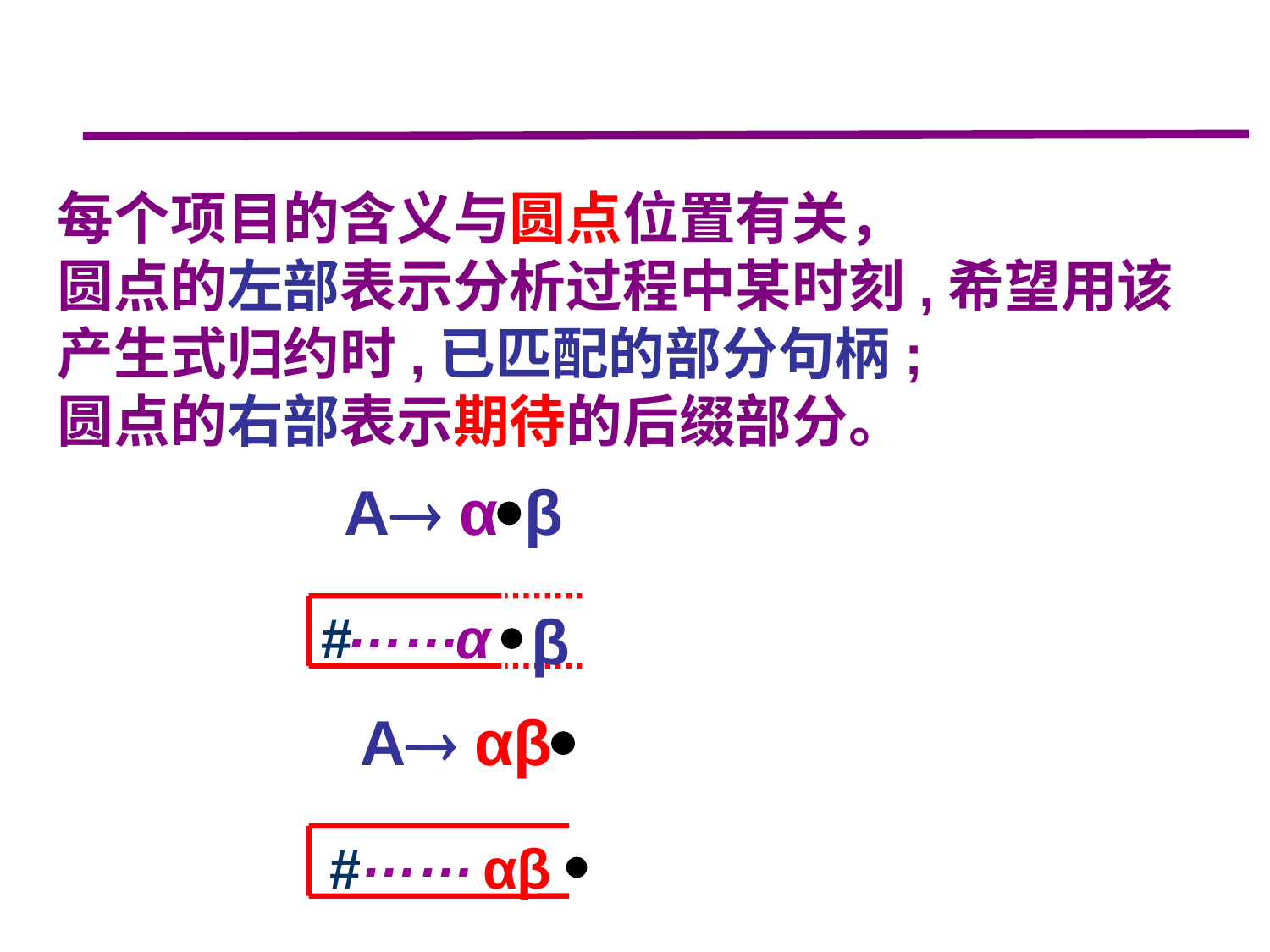

每个项目的含义与圆点位置有关，
圆点的左部表示分析过程中某时刻,希望用该产生式归约时,已匹配的部分句柄;
圆点的右部表示期待的后缀部分。
A→ α•β

……

β
#
α
•
A→ αβ•

……
•
#
αβ